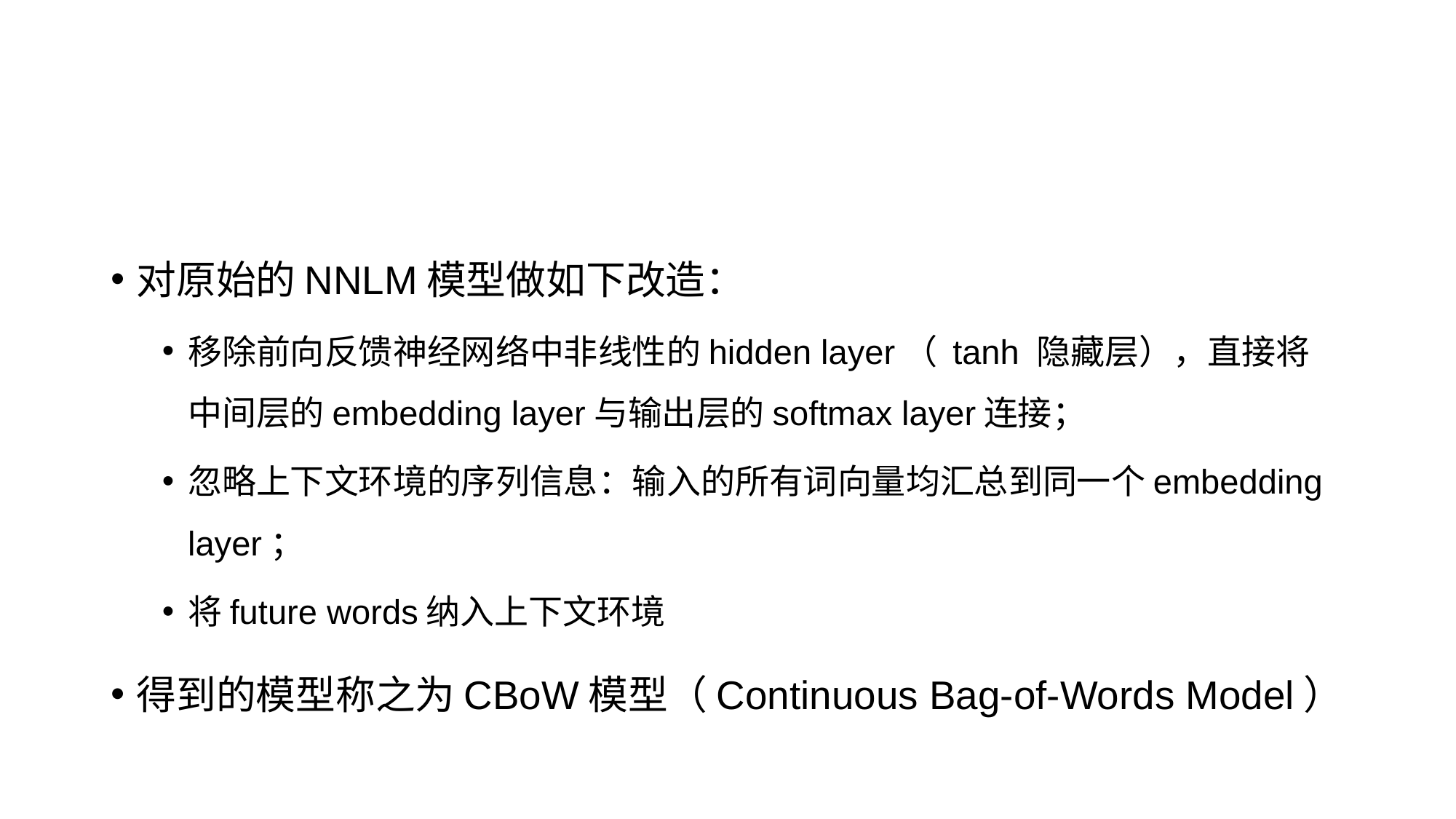

#
对原始的NNLM模型做如下改造：
移除前向反馈神经网络中非线性的hidden layer（ tanh 隐藏层），直接将中间层的embedding layer与输出层的softmax layer连接；
忽略上下文环境的序列信息：输入的所有词向量均汇总到同一个embedding layer；
将future words纳入上下文环境
得到的模型称之为CBoW模型（Continuous Bag-of-Words Model）